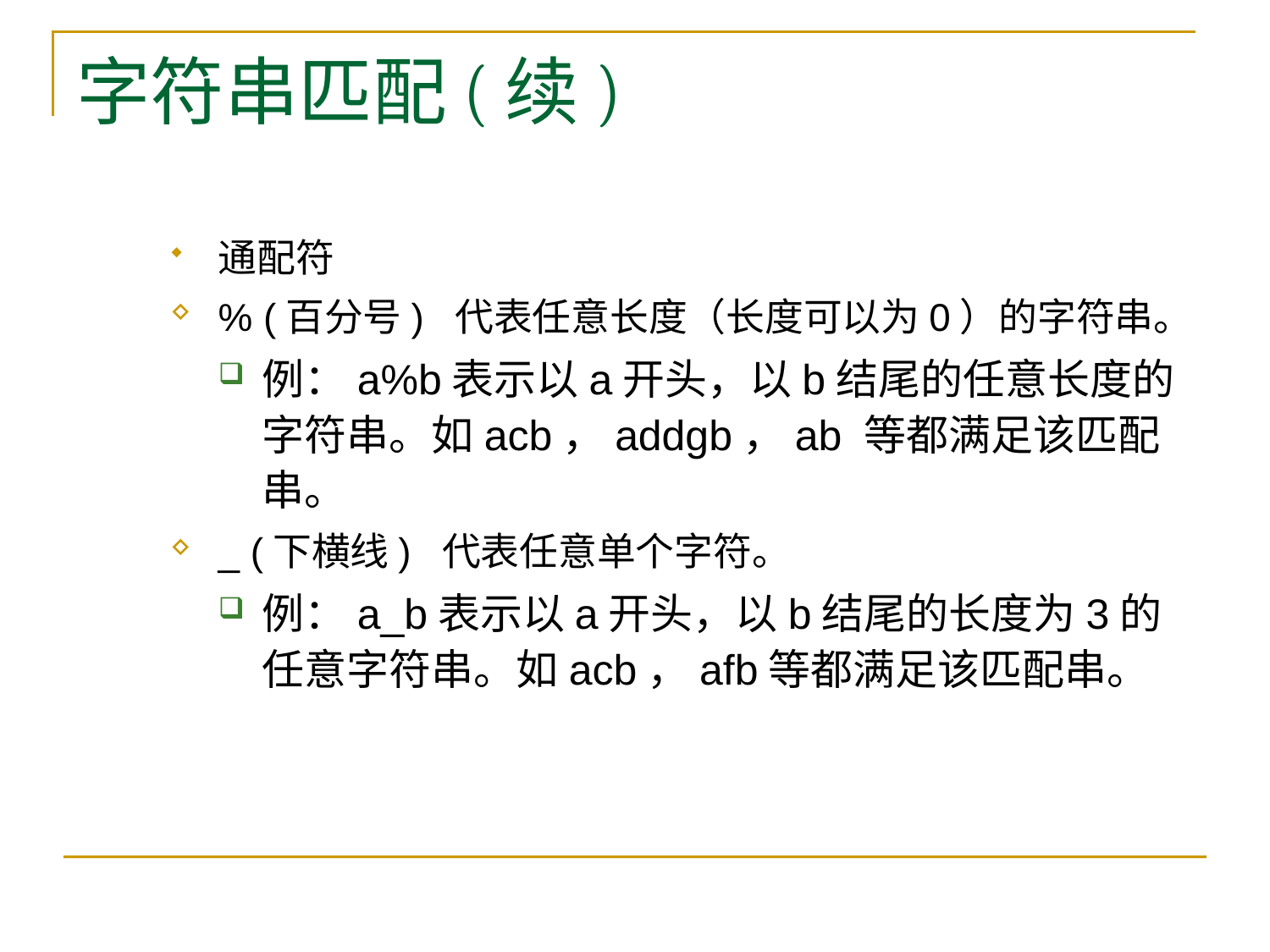

# 字符串匹配(续)
通配符
% (百分号)  代表任意长度（长度可以为0）的字符串。
例：a%b表示以a开头，以b结尾的任意长度的字符串。如acb，addgb，ab 等都满足该匹配串。
_ (下横线)  代表任意单个字符。
例：a_b表示以a开头，以b结尾的长度为3的任意字符串。如acb，afb等都满足该匹配串。